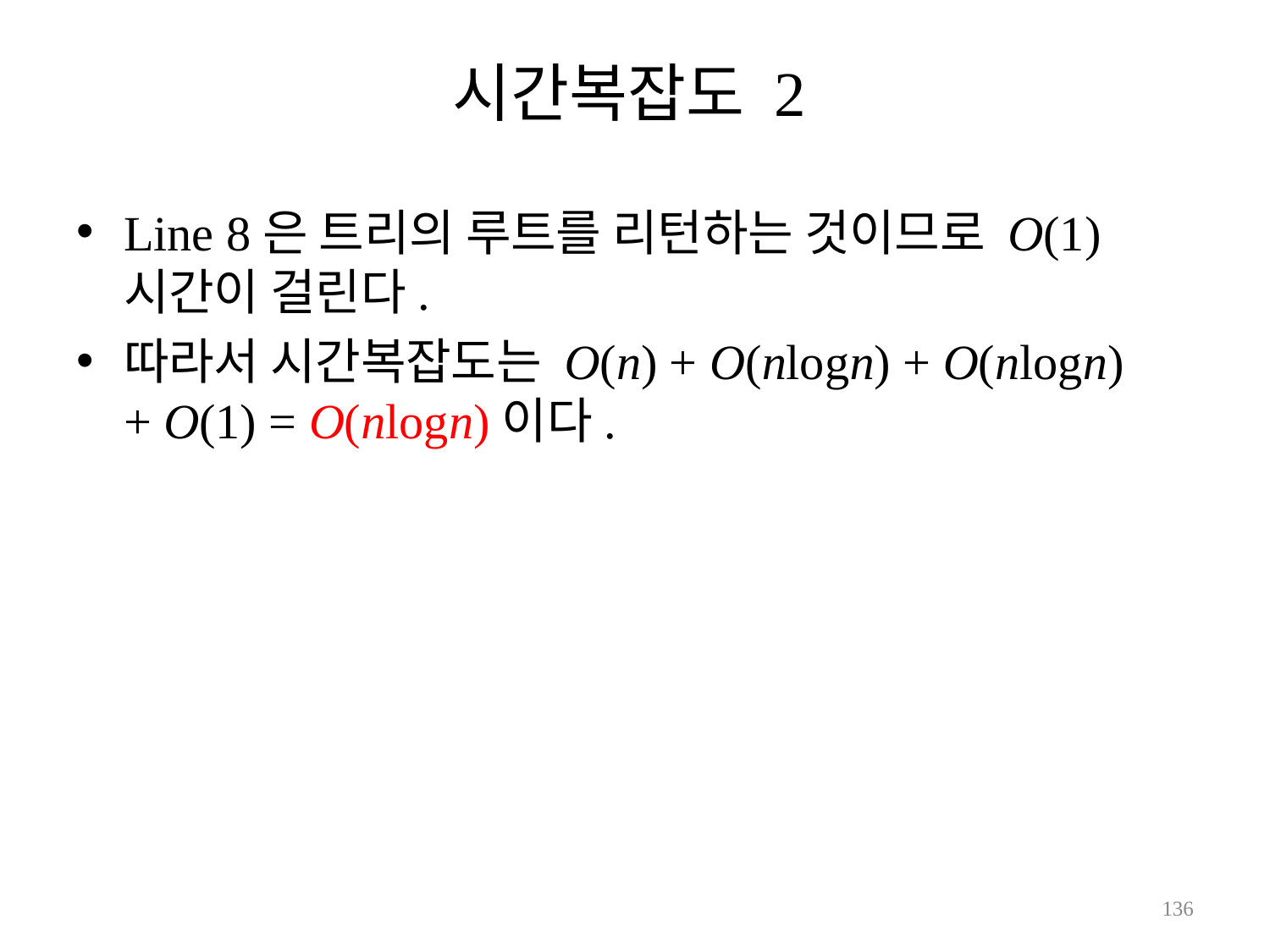

# 시간복잡도 2
Line 8은 트리의 루트를 리턴하는 것이므로 O(1)
시간이 걸린다.
따라서 시간복잡도는 O(n) + O(nlogn) + O(nlogn)
+ O(1) = O(nlogn)이다.
136